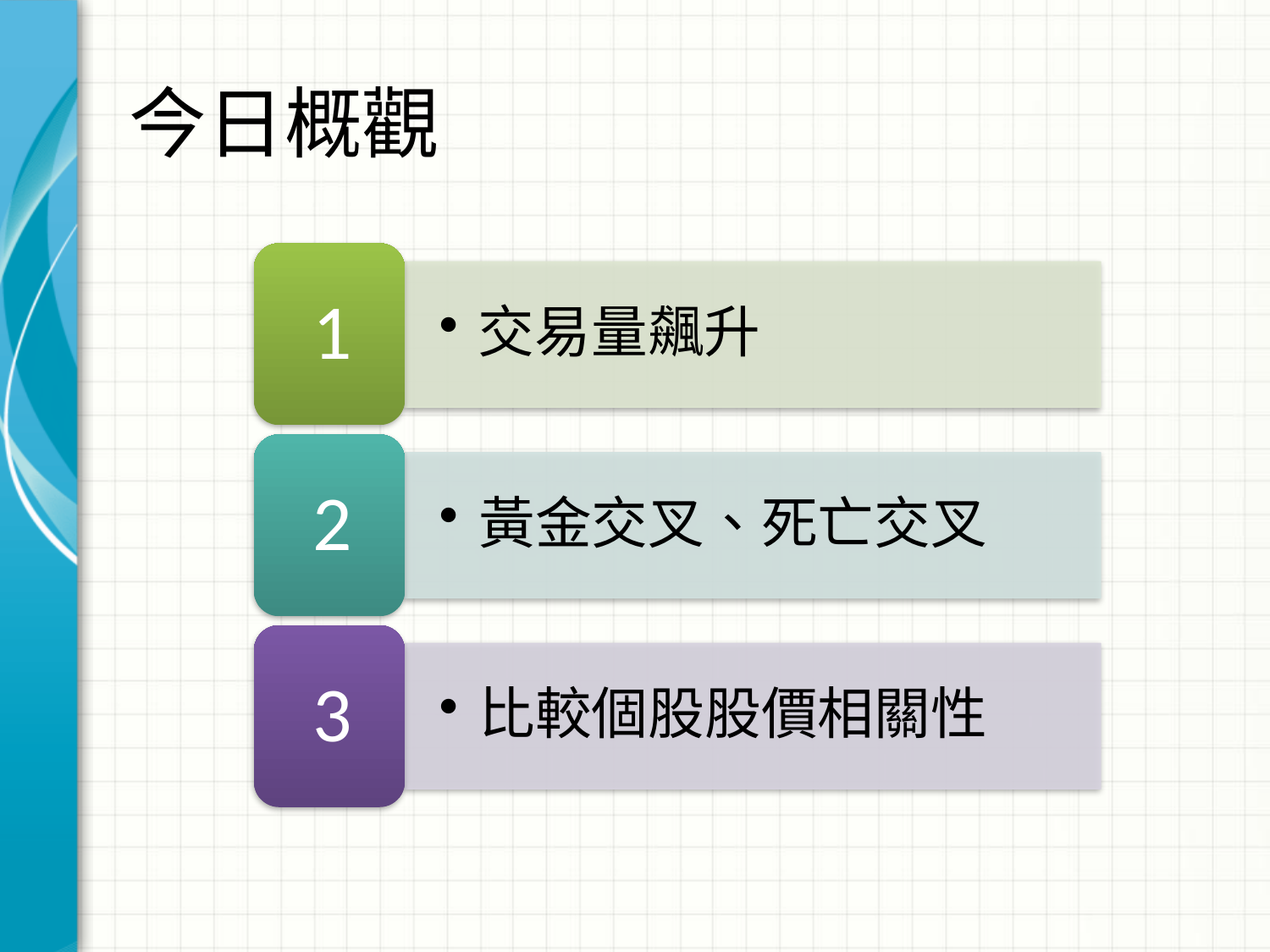

# 今日概觀
交易量飆升
1
黃金交叉、死亡交叉
2
比較個股股價相關性
3